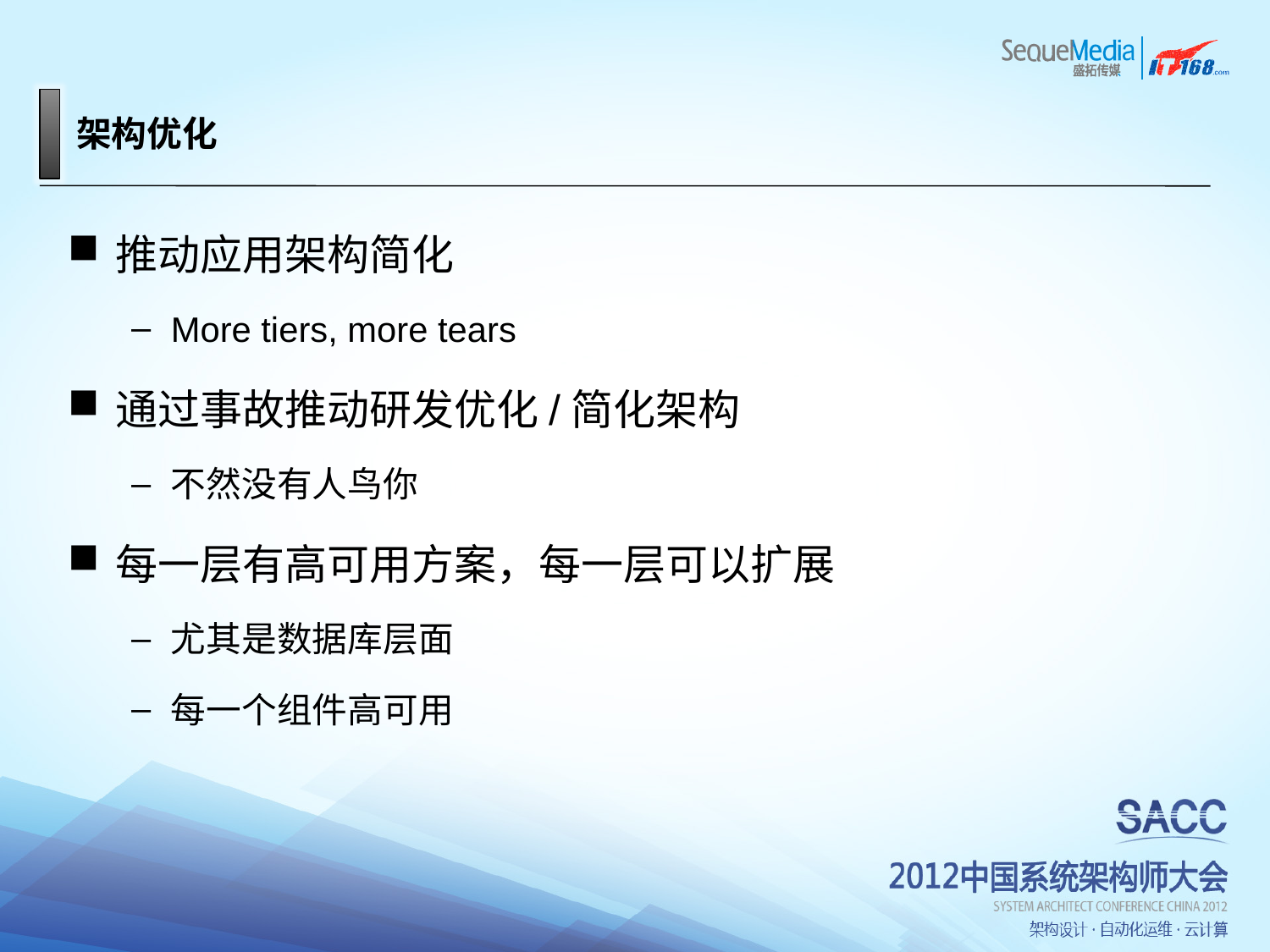

# 架构优化
推动应用架构简化
More tiers, more tears
通过事故推动研发优化/简化架构
不然没有人鸟你
每一层有高可用方案，每一层可以扩展
尤其是数据库层面
每一个组件高可用